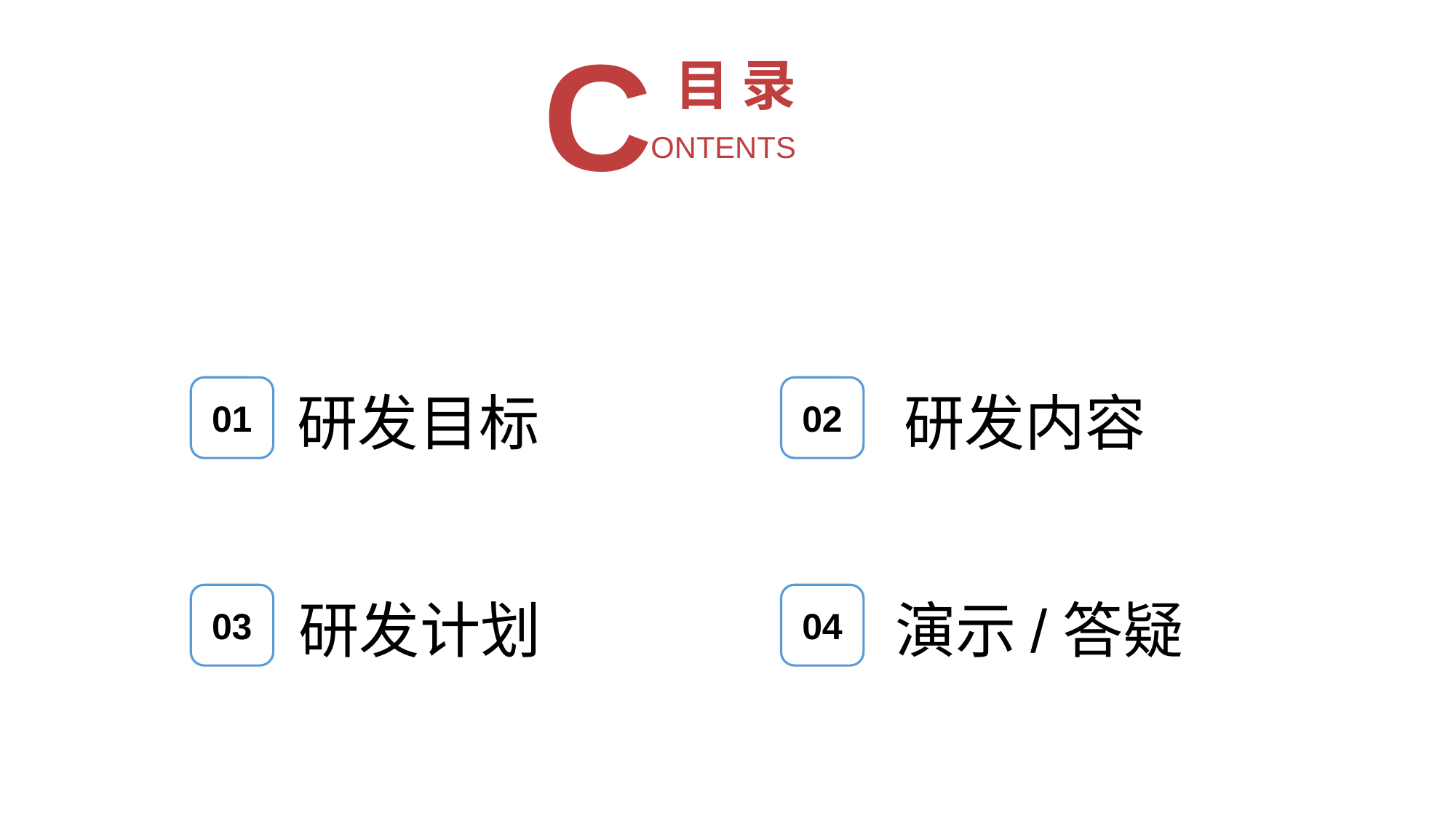

C
目 录
ONTENTS
01
02
研发目标
研发内容
研发计划
03
04
演示/答疑